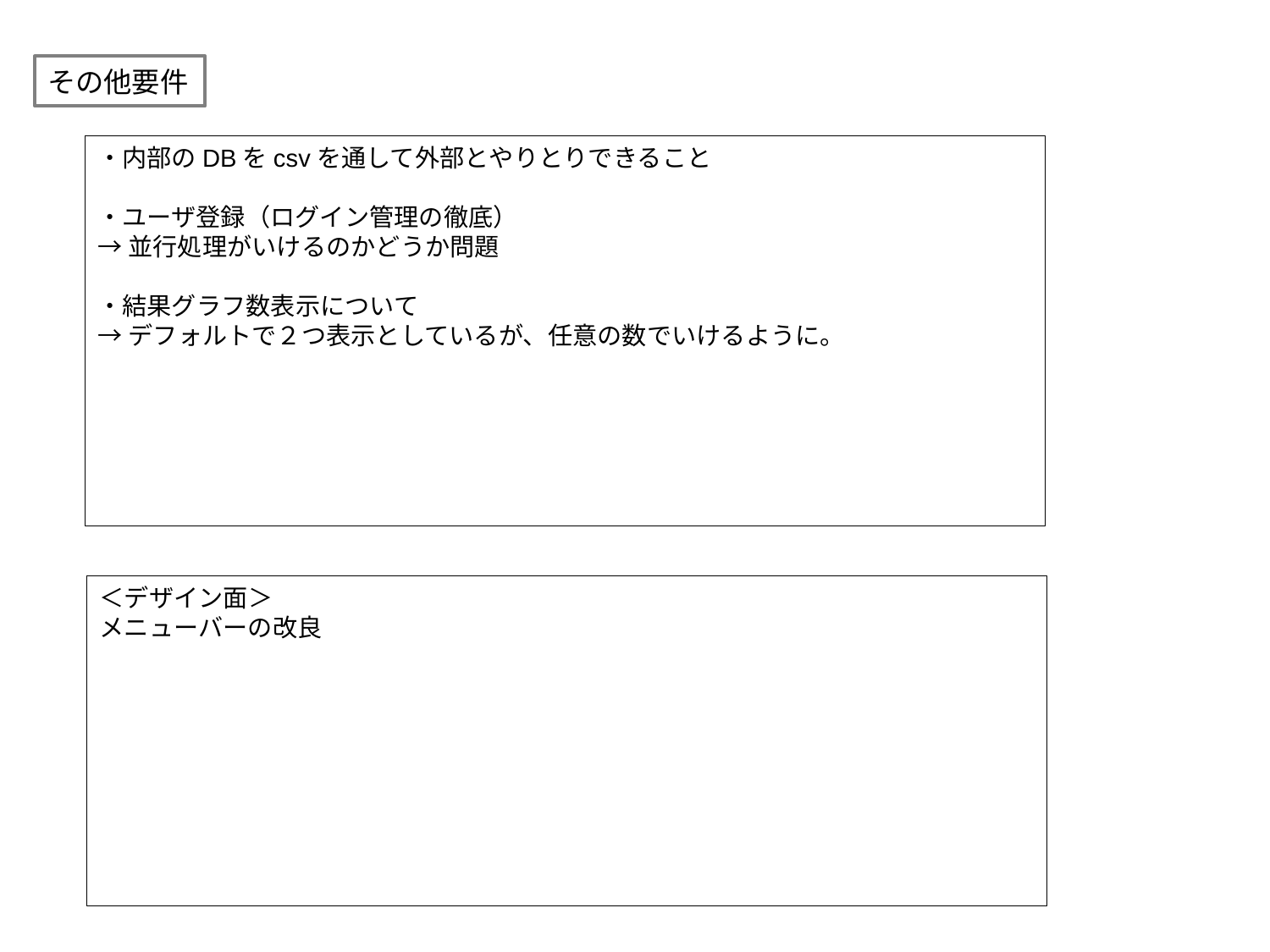

その他要件
・内部のDBをcsvを通して外部とやりとりできること

・ユーザ登録（ログイン管理の徹底）
→並行処理がいけるのかどうか問題

・結果グラフ数表示について
→デフォルトで２つ表示としているが、任意の数でいけるように。
＜デザイン面＞
メニューバーの改良